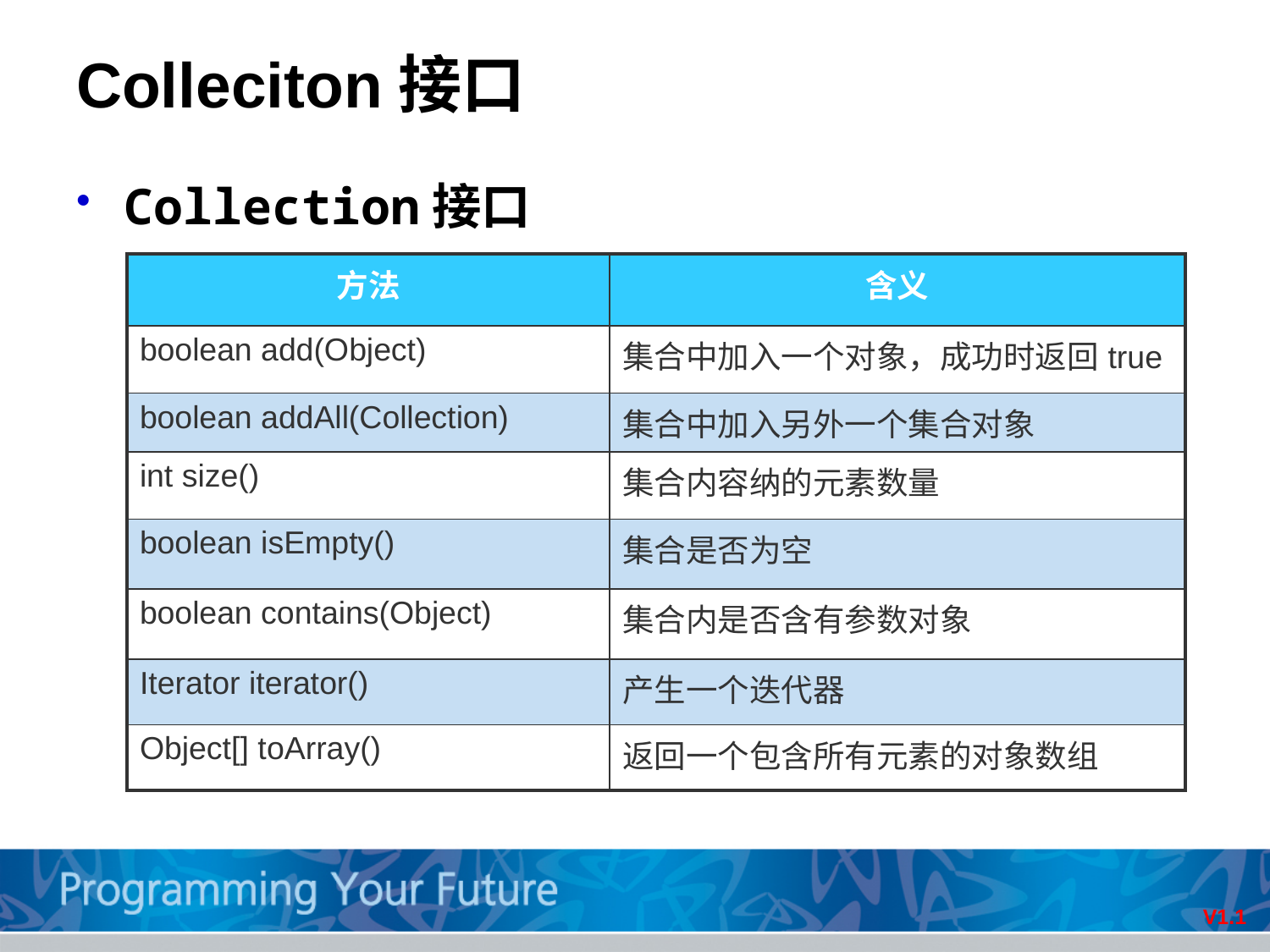

# Colleciton接口
Collection接口
| 方法 | 含义 |
| --- | --- |
| boolean add(Object) | 集合中加入一个对象，成功时返回true |
| boolean addAll(Collection) | 集合中加入另外一个集合对象 |
| int size() | 集合内容纳的元素数量 |
| boolean isEmpty() | 集合是否为空 |
| boolean contains(Object) | 集合内是否含有参数对象 |
| Iterator iterator() | 产生一个迭代器 |
| Object[] toArray() | 返回一个包含所有元素的对象数组 |